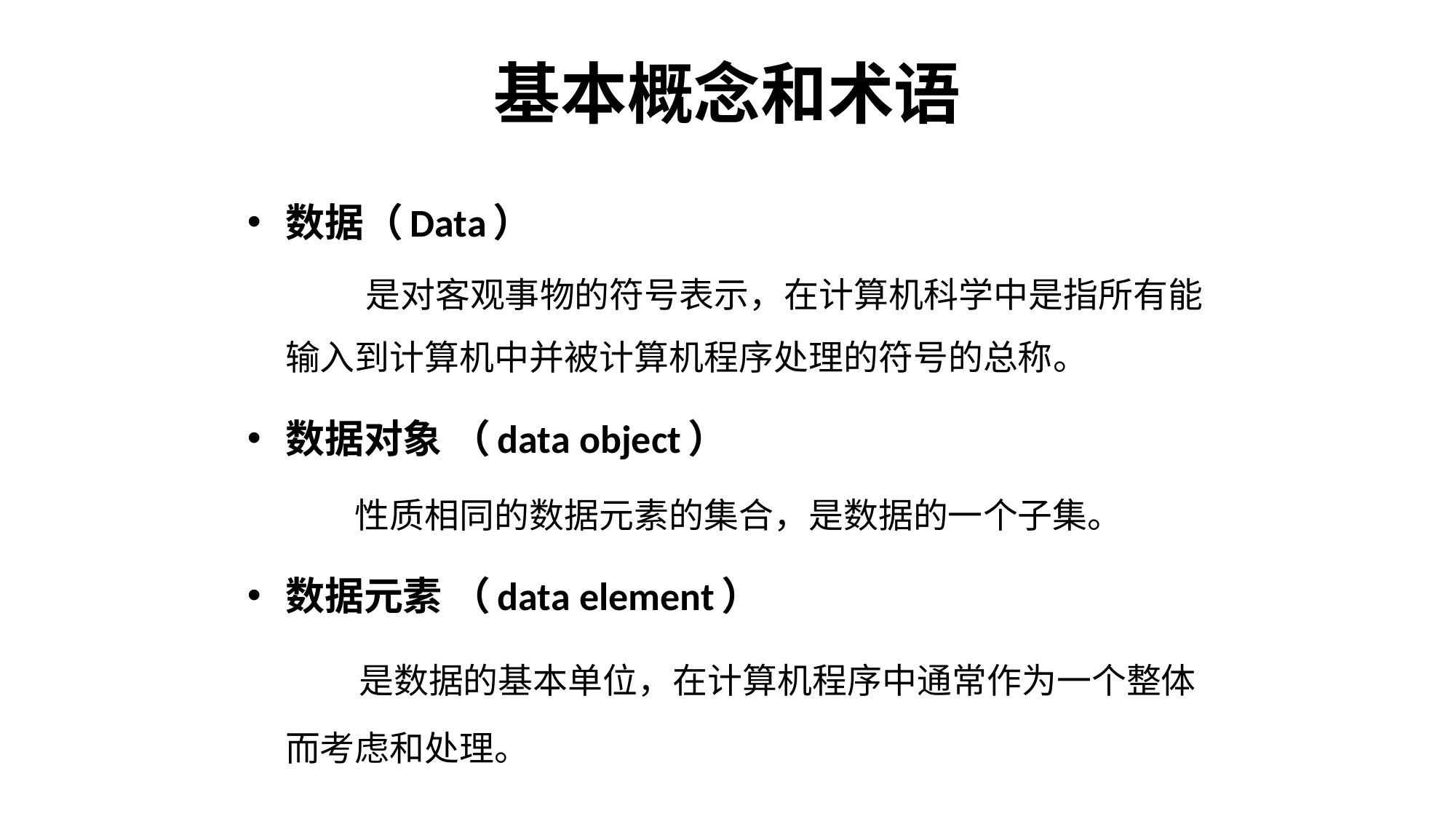

# 基本概念和术语
数据（Data）
              是对客观事物的符号表示，在计算机科学中是指所有能输入到计算机中并被计算机程序处理的符号的总称。
数据对象 （data object）
             性质相同的数据元素的集合，是数据的一个子集。
数据元素 （data element）
            是数据的基本单位，在计算机程序中通常作为一个整体而考虑和处理。